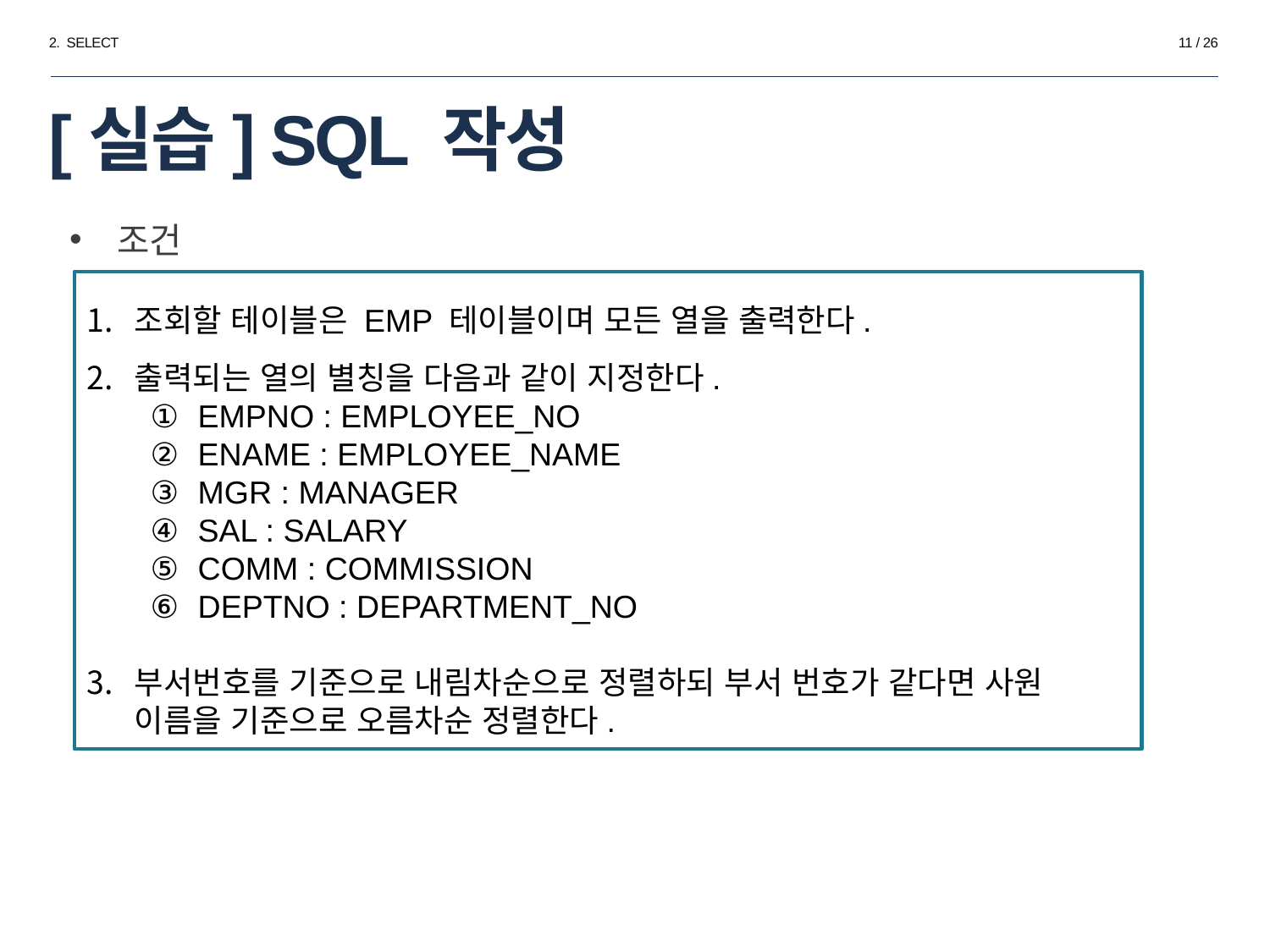

2.  SELECT
11 / 26
# [실습] SQL 작성

조건
조회할 테이블은 EMP 테이블이며 모든 열을 출력한다.
출력되는 열의 별칭을 다음과 같이 지정한다.
EMPNO : EMPLOYEE_NO
ENAME : EMPLOYEE_NAME
MGR : MANAGER
SAL : SALARY
COMM : COMMISSION
DEPTNO : DEPARTMENT_NO

부서번호를 기준으로 내림차순으로 정렬하되 부서 번호가 같다면 사원 이름을 기준으로 오름차순 정렬한다.